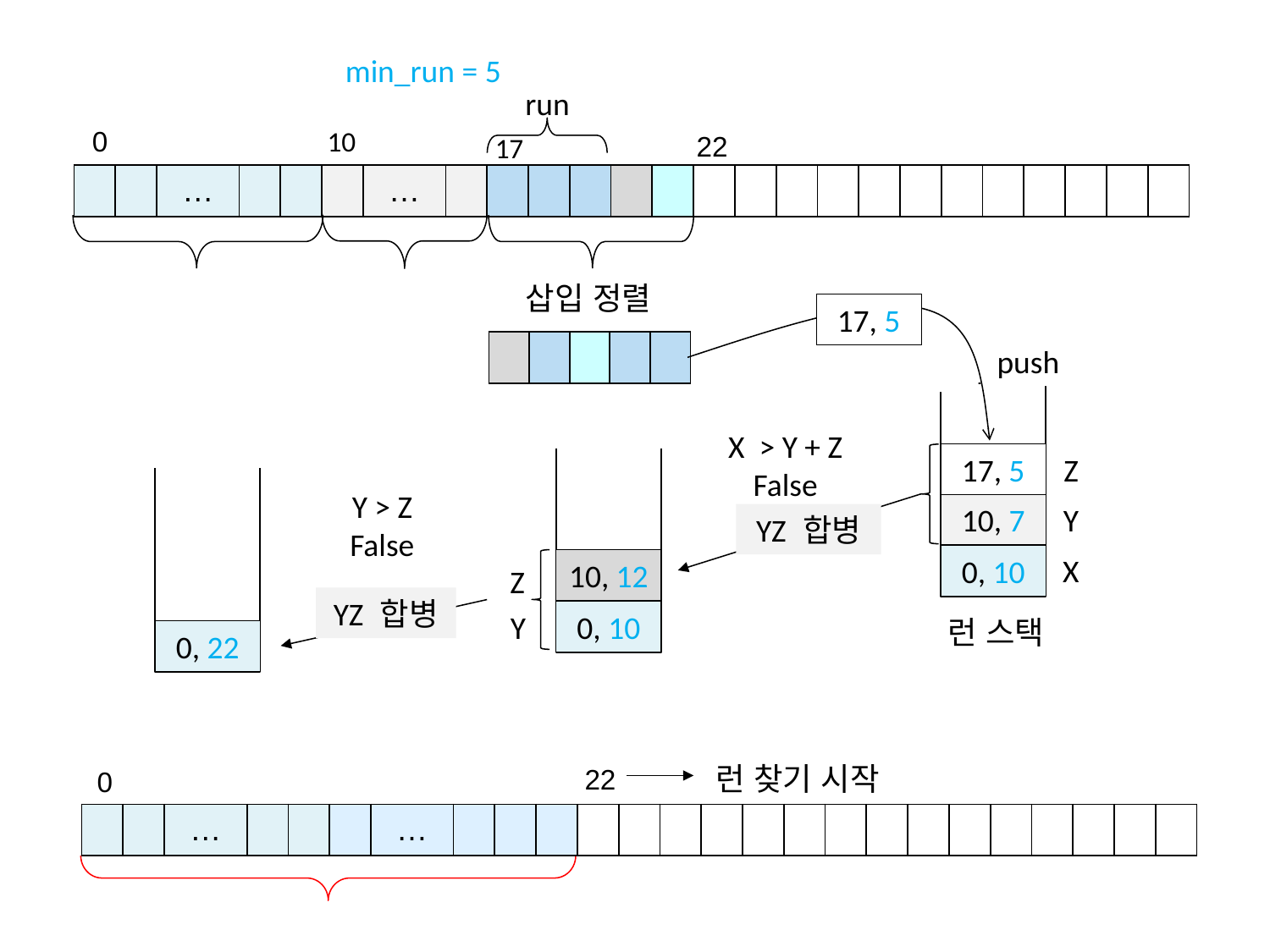

min_run = 5

run

0
10
22
17

|  |  | … |  |  |  | … |  |  |  |  |  |  |  |  |  |  |  |  |  |  |  |  |  |  |
| --- | --- | --- | --- | --- | --- | --- | --- | --- | --- | --- | --- | --- | --- | --- | --- | --- | --- | --- | --- | --- | --- | --- | --- | --- |
삽입 정렬
17, 5

|  |  |  |  |  |
| --- | --- | --- | --- | --- |
push

X  > Y + Z
False

10, 12
Z
Y
0, 10
17, 5
Z

Y > Z
False
Y
10, 7
YZ 합병
X
0, 10

YZ 합병
런 스택
0, 22

런 찾기 시작
22
0
|  |  | … |  |  |  | … |  |  |  |  |  |  |  |  |  |  |  |  |  |  |  |  |  |  |
| --- | --- | --- | --- | --- | --- | --- | --- | --- | --- | --- | --- | --- | --- | --- | --- | --- | --- | --- | --- | --- | --- | --- | --- | --- |